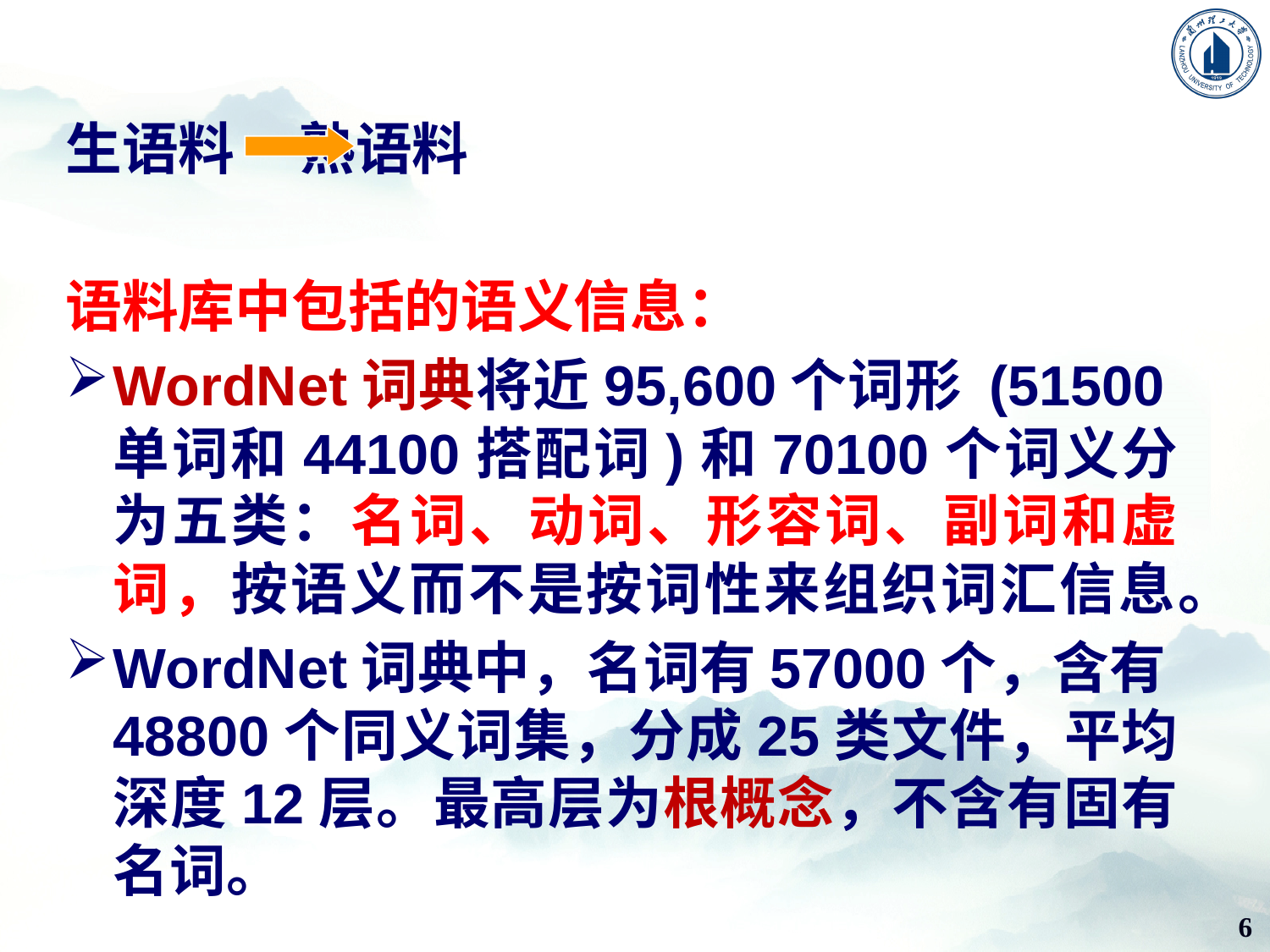

生语料     熟语料

语料库中包括的语义信息：
WordNet词典将近95,600个词形 (51500单词和44100搭配词)和70100个词义分为五类：名词、动词、形容词、副词和虚词，按语义而不是按词性来组织词汇信息。
WordNet词典中，名词有57000个，含有48800个同义词集，分成25类文件，平均深度12层。最高层为根概念，不含有固有名词。

6